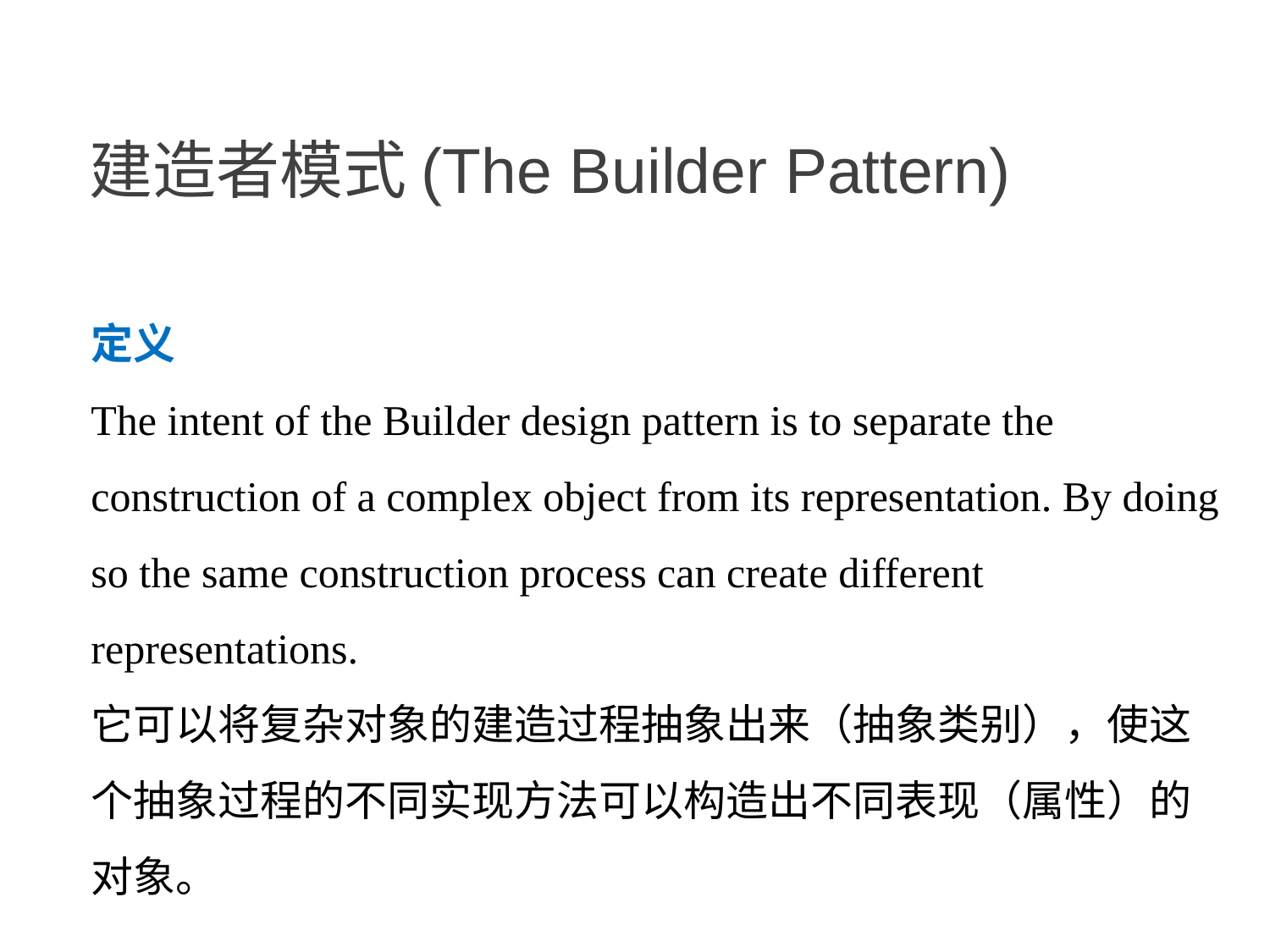

建造者模式(The Builder Pattern)
定义
The intent of the Builder design pattern is to separate the construction of a complex object from its representation. By doing so the same construction process can create different representations.
它可以将复杂对象的建造过程抽象出来（抽象类别），使这个抽象过程的不同实现方法可以构造出不同表现（属性）的对象。